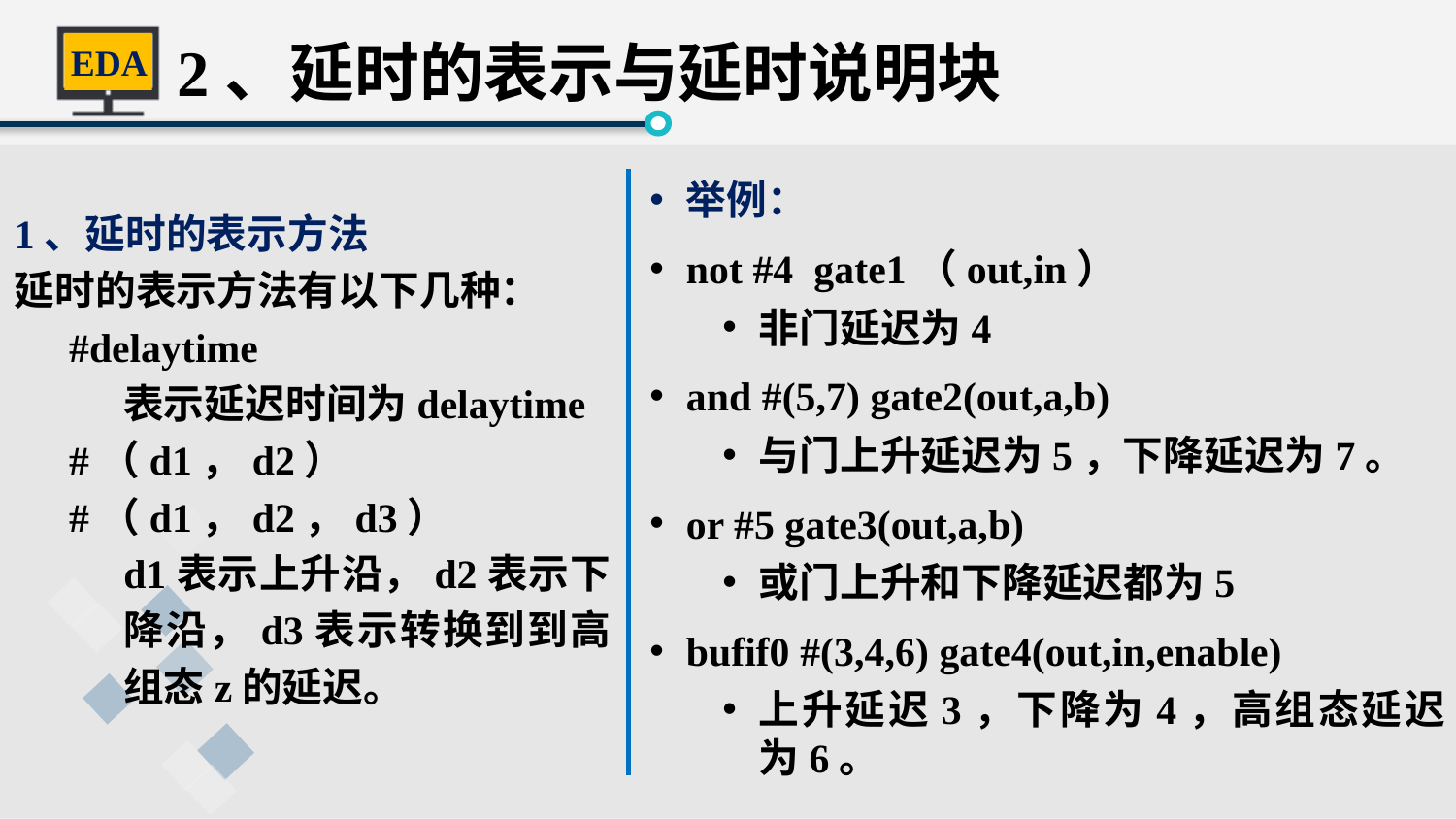

2、延时的表示与延时说明块
举例：
not #4  gate1（out,in）
非门延迟为4
and #(5,7) gate2(out,a,b)
与门上升延迟为5，下降延迟为7。
or #5 gate3(out,a,b)
或门上升和下降延迟都为5
bufif0 #(3,4,6) gate4(out,in,enable)
上升延迟3，下降为4，高组态延迟为6。

1、延时的表示方法
延时的表示方法有以下几种：
#delaytime
表示延迟时间为delaytime
#（d1，d2）
#（d1，d2，d3）
d1表示上升沿，d2表示下降沿，d3表示转换到到高组态z的延迟。